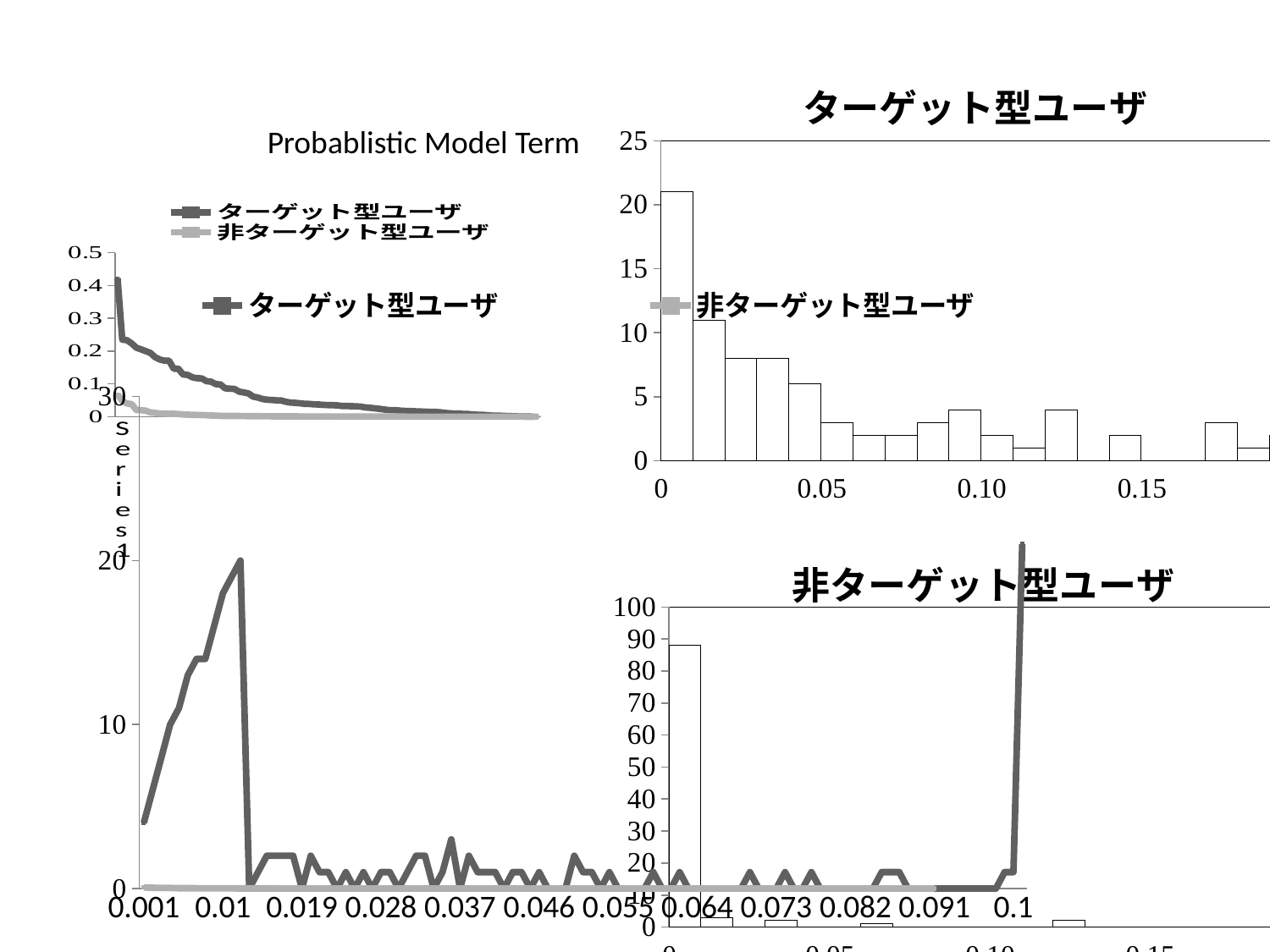

### Chart: ターゲット型ユーザ

| Category | 系列 1 |
|---|---|
| 0.01 | 21.0 |
| 0.02 | 11.0 |
| 0.03 | 8.0 |
| 0.04 | 8.0 |
| 0.05 | 6.0 |
| 0.06 | 3.0 |
| 0.07 | 2.0 |
| 0.08 | 2.0 |
| 0.09 | 3.0 |
| 0.1 | 4.0 |
| 0.11 | 2.0 |
| 0.12 | 1.0 |
| 0.13 | 4.0 |
| 0.14 | 0.0 |
| 0.15 | 2.0 |
| 0.16 | 0.0 |
| 0.17 | 0.0 |
| 0.18 | 3.0 |
| 0.19 | 1.0 |
| 0.2 | 2.0 |
| 0.21 | 7.0 |
Probablistic Model Term

### Chart

| Category | ターゲット型ユーザ | 非ターゲット型ユーザ |
|---|---|---|
|  | 0.422020092908 | 0.0676546651176 |
|  | 0.234772228849 | 0.0473078907196 |
|  | 0.233308478746 | 0.0404114029047 |
|  | 0.223264402399 | 0.0381907535365 |
|  | 0.210407196353 | 0.0203972360554 |
|  | 0.205309062496 | 0.0198755717438 |
|  | 0.200000949254 | 0.0183869186297 |
|  | 0.194482265465 | 0.0131056382178 |
|  | 0.181741100114 | 0.0117493940605 |
|  | 0.174456349104 | 0.00942498213953 |
|  | 0.170869631004 | 0.00917145758253 |
|  | 0.170555362402 | 0.00868896065124 |
|  | 0.146258562907 | 0.00867157735553 |
|  | 0.146165758037 | 0.00828791816679 |
|  | 0.12858689843 | 0.00665419764526 |
|  | 0.127275052748 | 0.00624012699916 |
|  | 0.119987188577 | 0.00551115227272 |
|  | 0.117305700471 | 0.00530777120033 |
|  | 0.116637918241 | 0.00506493962597 |
|  | 0.10824987015 | 0.00457025760138 |
|  | 0.106601502043 | 0.00360540780325 |
|  | 0.0993789337408 | 0.00330803750689 |
|  | 0.0982376949657 | 0.00260777047899 |
|  | 0.0864693467682 | 0.00228394513213 |
|  | 0.0853690121153 | 0.00218633510384 |
|  | 0.0845172546241 | 0.00207126982947 |
|  | 0.0762793123317 | 0.0020652976478 |
|  | 0.073827345779 | 0.00197009674619 |
|  | 0.0708163593289 | 0.00170334774139 |
|  | 0.0610797427519 | 0.00159568887857 |
|  | 0.0582534562174 | 0.00149975201312 |
|  | 0.053744699106 | 0.00139863079754 |
|  | 0.0517868559027 | 0.0013863233627 |
|  | 0.0508737252622 | 0.00122882599979 |
|  | 0.0498426432583 | 0.00120344402713 |
|  | 0.0493144352459 | 0.00116043474119 |
|  | 0.045318861597 | 0.00112943670367 |
|  | 0.0430401064421 | 0.001070502597 |
|  | 0.0420960017368 | 0.000902689613063 |
|  | 0.0408452345621 | 0.000797838325768 |
|  | 0.0390798464074 | 0.000720102978953 |
|  | 0.0387624035442 | 0.000712285481416 |
|  | 0.037653030145 | 0.000695142353241 |
|  | 0.0371551421179 | 0.000640467996756 |
|  | 0.03598168307 | 0.000565438878482 |
|  | 0.0352464380905 | 0.000562844009047 |
|  | 0.0350821764903 | 0.000542644863129 |
|  | 0.0344998194765 | 0.000474331221363 |
|  | 0.0325190699023 | 0.000380093518886 |
|  | 0.0324250491902 | 0.000347047052342 |
|  | 0.031988402596 | 0.000345164773953 |
|  | 0.0314874121548 | 0.000340013344004 |
|  | 0.0307431469152 | 0.000305008302366 |
|  | 0.0281360032589 | 0.000303936996411 |
|  | 0.0271216483182 | 0.000288826553896 |
|  | 0.0254765618873 | 0.000269642718786 |
|  | 0.0238934765065 | 0.000259924140401 |
|  | 0.0218934871418 | 0.000245633621014 |
|  | 0.0200709110854 | 0.000244790074979 |
|  | 0.0199493977068 | 0.000223027963181 |
|  | 0.0192317188355 | 0.00020733386838 |
|  | 0.0176546768672 | 0.000199640242705 |
|  | 0.0175540500911 | 0.000159166944767 |
|  | 0.01673979084 | 0.000156410638703 |
|  | 0.0160663698409 | 0.000156141828626 |
|  | 0.0156990358273 | 0.000153968856114 |
|  | 0.0151323685572 | 0.000144223040235 |
|  | 0.0148698828623 | 0.000129806390914 |
|  | 0.0144687845877 | 0.000125047680306 |
|  | 0.0134293647415 | 0.00012497575795 |
|  | 0.0114672042203 | 9.91615821415e-05 |
|  | 0.0103142411521 | 5.04111070791e-05 |
|  | 0.00962041541481 | 3.25392679759e-05 |
|  | 0.00953795021915 | 3.2149388619e-05 |
|  | 0.00824175976269 | 2.51438692691e-05 |
|  | 0.0082119387065 | 1.82359992489e-05 |
|  | 0.00620908763953 | 1.24684673483e-05 |
|  | 0.00592162345044 | 5.49307954656e-07 |
|  | 0.00588013372739 | 4.78453953419e-08 |
|  | 0.00447872693154 | 2.38150917566e-08 |
|  | 0.00336244553081 | 3.73234104301e-09 |
|  | 0.00332156984144 | 3.52264970887e-09 |
|  | 0.00280971425654 | 3.21448365969e-09 |
|  | 0.00214806139132 | 3.08511417002e-09 |
|  | 0.00161923276202 | 1.45361798586e-09 |
|  | 0.00101037129767 | 1.62409175357e-10 |
|  | 0.00064627631132 | 8.59256481688001e-12 |
|  | 0.000555406239537 | 1.20160059295e-12 |
|  | 0.000227524022761 | 1.07576107086e-13 |
|  | 5.16671612046e-12 | 3.92419430284e-17 |
|  | None | 3.92419430284e-17 |

### Chart

| Category | ターゲット型ユーザ | 非ターゲット型ユーザ |
|---|---|---|
| 0.001 | 4.0 | 0.0676546651176 |
| 0.002 | 6.0 | 0.0473078907196 |
| 0.003 | 8.0 | 0.0404114029047 |
| 0.004 | 10.0 | 0.0381907535365 |
| 0.005 | 11.0 | 0.0203972360554 |
| 0.006 | 13.0 | 0.0198755717438 |
| 0.007 | 14.0 | 0.0183869186297 |
| 0.008 | 14.0 | 0.0131056382178 |
| 0.009 | 16.0 | 0.0117493940605 |
| 0.01 | 18.0 | 0.00942498213953 |
| 0.011 | 19.0 | 0.00917145758253 |
| 0.012 | 20.0 | 0.00868896065124 |
| 0.013 | 0.0 | 0.00867157735553 |
| 0.014 | 1.0 | 0.00828791816679 |
| 0.015 | 2.0 | 0.00665419764526 |
| 0.016 | 2.0 | 0.00624012699916 |
| 0.017 | 2.0 | 0.00551115227272 |
| 0.018 | 2.0 | 0.00530777120033 |
| 0.019 | 0.0 | 0.00506493962597 |
| 0.02 | 2.0 | 0.00457025760138 |
| 0.021 | 1.0 | 0.00360540780325 |
| 0.022 | 1.0 | 0.00330803750689 |
| 0.023 | 0.0 | 0.00260777047899 |
| 0.024 | 1.0 | 0.00228394513213 |
| 0.025 | 0.0 | 0.00218633510384 |
| 0.026 | 1.0 | 0.00207126982947 |
| 0.027 | 0.0 | 0.0020652976478 |
| 0.028 | 1.0 | 0.00197009674619 |
| 0.029 | 1.0 | 0.00170334774139 |
| 0.03 | 0.0 | 0.00159568887857 |
| 0.031 | 1.0 | 0.00149975201312 |
| 0.032 | 2.0 | 0.00139863079754 |
| 0.033 | 2.0 | 0.0013863233627 |
| 0.034 | 0.0 | 0.00122882599979 |
| 0.035 | 1.0 | 0.00120344402713 |
| 0.036 | 3.0 | 0.00116043474119 |
| 0.037 | 0.0 | 0.00112943670367 |
| 0.038 | 2.0 | 0.001070502597 |
| 0.039 | 1.0 | 0.000902689613063 |
| 0.04 | 1.0 | 0.000797838325768 |
| 0.041 | 1.0 | 0.000720102978953 |
| 0.042 | 0.0 | 0.000712285481416 |
| 0.043 | 1.0 | 0.000695142353241 |
| 0.044 | 1.0 | 0.000640467996756 |
| 0.045 | 0.0 | 0.000565438878482 |
| 0.046 | 1.0 | 0.000562844009047 |
| 0.047 | 0.0 | 0.000542644863129 |
| 0.048 | 0.0 | 0.000474331221363 |
| 0.049 | 0.0 | 0.000380093518886 |
| 0.05 | 2.0 | 0.000347047052342 |
| 0.051 | 1.0 | 0.000345164773953 |
| 0.052 | 1.0 | 0.000340013344004 |
| 0.053 | 0.0 | 0.000305008302366 |
| 0.054 | 1.0 | 0.000303936996411 |
| 0.055 | 0.0 | 0.000288826553896 |
| 0.056 | 0.0 | 0.000269642718786 |
| 0.057 | 0.0 | 0.000259924140401 |
| 0.058 | 0.0 | 0.000245633621014 |
| 0.059 | 1.0 | 0.000244790074979 |
| 0.06 | 0.0 | 0.000223027963181 |
| 0.061 | 0.0 | 0.00020733386838 |
| 0.062 | 1.0 | 0.000199640242705 |
| 0.063 | 0.0 | 0.000159166944767 |
| 0.064 | 0.0 | 0.000156410638703 |
| 0.065 | 0.0 | 0.000156141828626 |
| 0.066 | 0.0 | 0.000153968856114 |
| 0.067 | 0.0 | 0.000144223040235 |
| 0.068 | 0.0 | 0.000129806390914 |
| 0.069 | 0.0 | 0.000125047680306 |
| 0.07 | 1.0 | 0.00012497575795 |
| 0.071 | 0.0 | 9.91615821415e-05 |
| 0.072 | 0.0 | 5.04111070791e-05 |
| 0.073 | 0.0 | 3.25392679759e-05 |
| 0.074 | 1.0 | 3.2149388619e-05 |
| 0.075 | 0.0 | 2.51438692691e-05 |
| 0.076 | 0.0 | 1.82359992489e-05 |
| 0.077 | 1.0 | 1.24684673483e-05 |
| 0.078 | 0.0 | 5.49307954656e-07 |
| 0.079 | 0.0 | 4.78453953419e-08 |
| 0.08 | 0.0 | 2.38150917566e-08 |
| 0.081 | 0.0 | 3.73234104301e-09 |
| 0.082 | 0.0 | 3.52264970887e-09 |
| 0.083 | 0.0 | 3.21448365969e-09 |
| 0.084 | 0.0 | 3.08511417002e-09 |
| 0.085 | 1.0 | 1.45361798586e-09 |
| 0.086 | 1.0 | 1.62409175357e-10 |
| 0.087 | 1.0 | 8.59256481688001e-12 |
| 0.088 | 0.0 | 1.20160059295e-12 |
| 0.089 | 0.0 | 1.07576107086e-13 |
| 0.09 | 0.0 | 3.92419430284e-17 |
| 0.091 | 0.0 | 3.92419430284e-17 |
| 0.092 | 0.0 | None |
| 0.093 | 0.0 | None |
| 0.094 | 0.0 | None |
| 0.095 | 0.0 | None |
| 0.096 | 0.0 | None |
| 0.097 | 0.0 | None |
| 0.098 | 0.0 | None |
| 0.099 | 1.0 | None |
| 0.1 | 1.0 | None |
|  | 21.0 | None |
0
0.05
0.10
0.15
0.20

### Chart: 非ターゲット型ユーザ

| Category | 系列 1 |
|---|---|
| 0.01 | 88.0 |
| 0.02 | 3.0 |
| 0.03 | 0.0 |
| 0.04 | 2.0 |
| 0.05 | 0.0 |
| 0.06 | 0.0 |
| 0.07 | 1.0 |
| 0.08 | 0.0 |
| 0.09 | 0.0 |
| 0.1 | 0.0 |
| 0.11 | 0.0 |
| 0.12 | 0.0 |
| 0.13 | 2.0 |
| 0.14 | 0.0 |
| 0.15 | 0.0 |
| 0.16 | 0.0 |
| 0.17 | 0.0 |
| 0.18 | 0.0 |
| 0.19 | 0.0 |
| 0.2 | 0.0 |
| 0.21 | 0.0 |
0
0.05
0.10
0.15
0.20